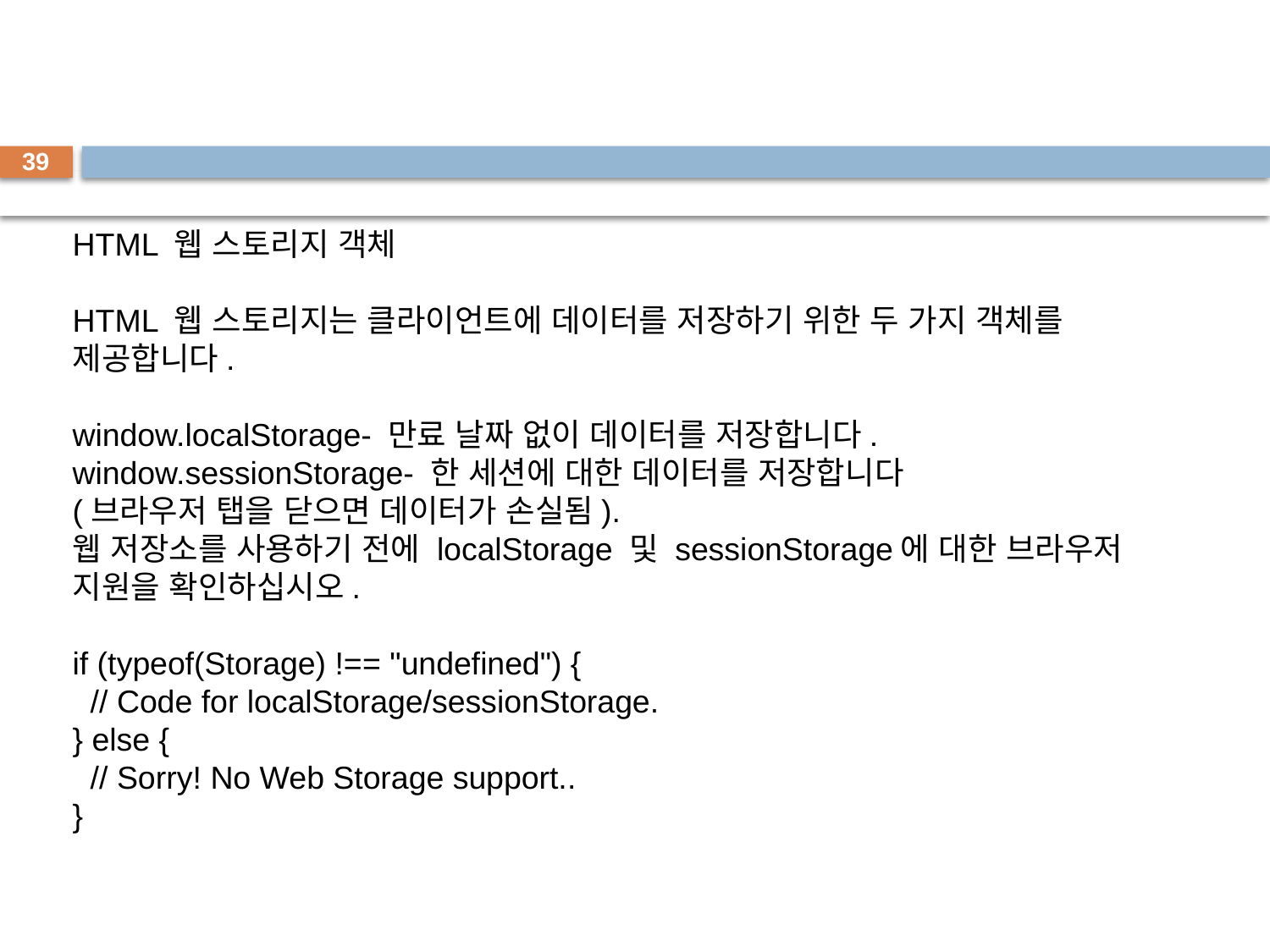

39
HTML 웹 스토리지 객체
HTML 웹 스토리지는 클라이언트에 데이터를 저장하기 위한 두 가지 객체를
제공합니다.

window.localStorage- 만료 날짜 없이 데이터를 저장합니다.
window.sessionStorage- 한 세션에 대한 데이터를 저장합니다
(브라우저 탭을 닫으면 데이터가 손실됨).
웹 저장소를 사용하기 전에 localStorage 및 sessionStorage에 대한 브라우저
지원을 확인하십시오.

if (typeof(Storage) !== "undefined") {
  // Code for localStorage/sessionStorage.
} else {
  // Sorry! No Web Storage support..
}